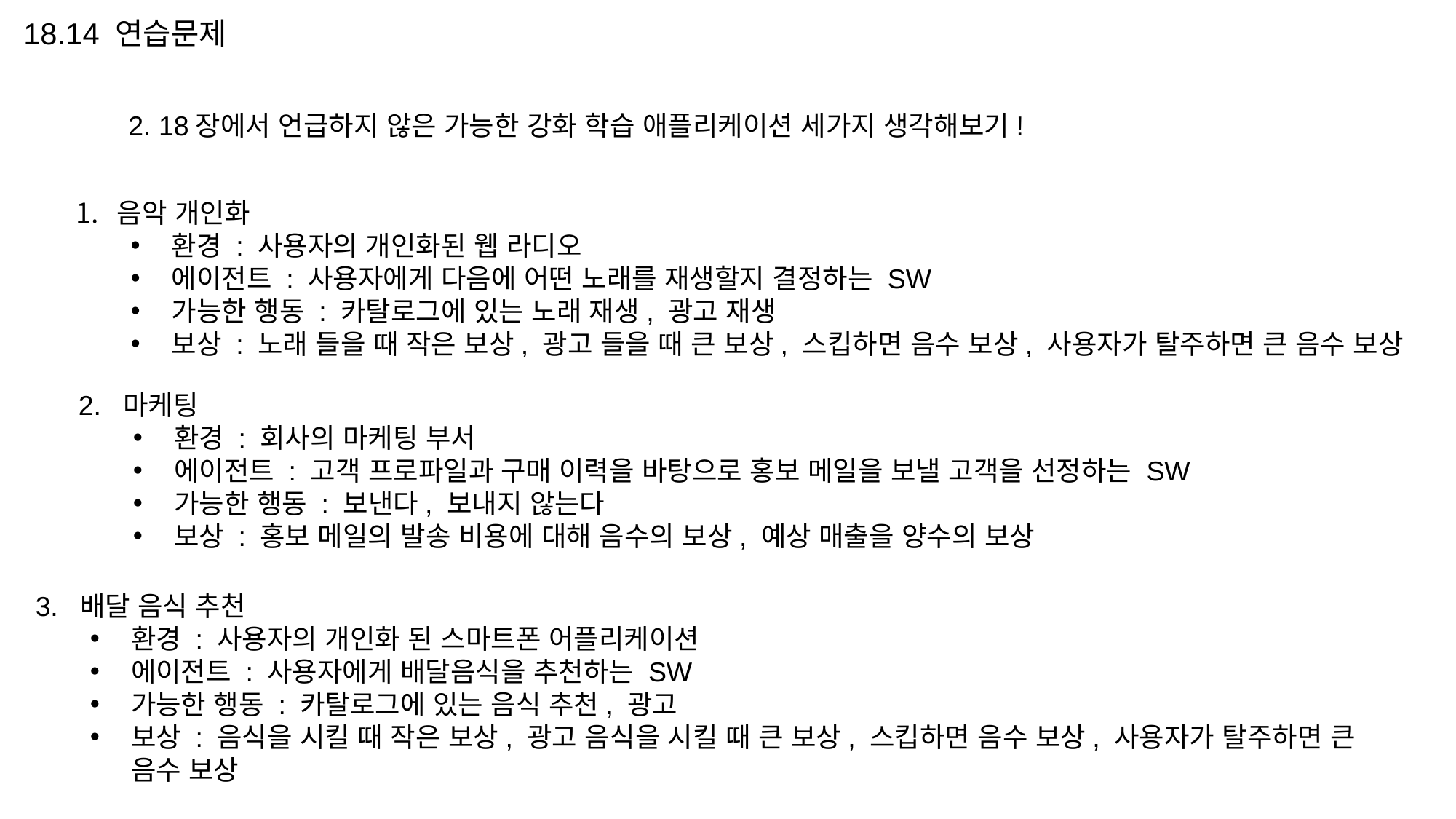

# 18.14 연습문제
2. 18장에서 언급하지 않은 가능한 강화 학습 애플리케이션 세가지 생각해보기!
음악 개인화
환경 : 사용자의 개인화된 웹 라디오
에이전트 : 사용자에게 다음에 어떤 노래를 재생할지 결정하는 SW
가능한 행동 : 카탈로그에 있는 노래 재생, 광고 재생
보상 : 노래 들을 때 작은 보상, 광고 들을 때 큰 보상, 스킵하면 음수 보상, 사용자가 탈주하면 큰 음수 보상
2.  마케팅
환경 : 회사의 마케팅 부서
에이전트 : 고객 프로파일과 구매 이력을 바탕으로 홍보 메일을 보낼 고객을 선정하는 SW
가능한 행동 : 보낸다, 보내지 않는다
보상 : 홍보 메일의 발송 비용에 대해 음수의 보상, 예상 매출을 양수의 보상
3.  배달 음식 추천
환경 : 사용자의 개인화 된 스마트폰 어플리케이션
에이전트 : 사용자에게 배달음식을 추천하는 SW
가능한 행동 : 카탈로그에 있는 음식 추천, 광고
보상 : 음식을 시킬 때 작은 보상, 광고 음식을 시킬 때 큰 보상, 스킵하면 음수 보상, 사용자가 탈주하면 큰 음수 보상